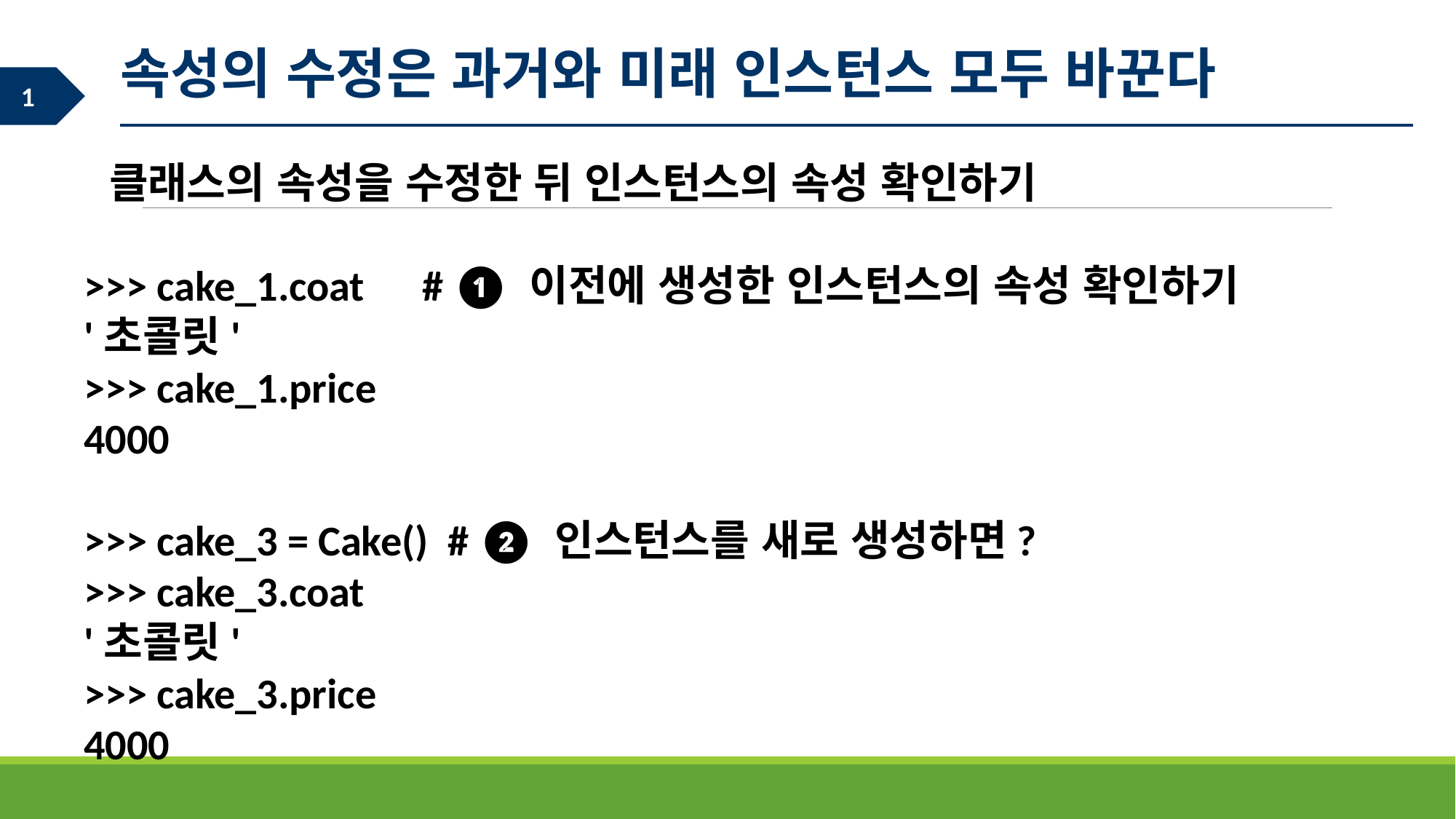

속성의 수정은 과거와 미래 인스턴스 모두 바꾼다
 클래스의 속성을 수정한 뒤 인스턴스의 속성 확인하기

>>> cake_1.coat      # ❶ 이전에 생성한 인스턴스의 속성 확인하기
'초콜릿'
>>> cake_1.price
4000

>>> cake_3 = Cake()  # ❷ 인스턴스를 새로 생성하면?
>>> cake_3.coat
'초콜릿'
>>> cake_3.price
4000